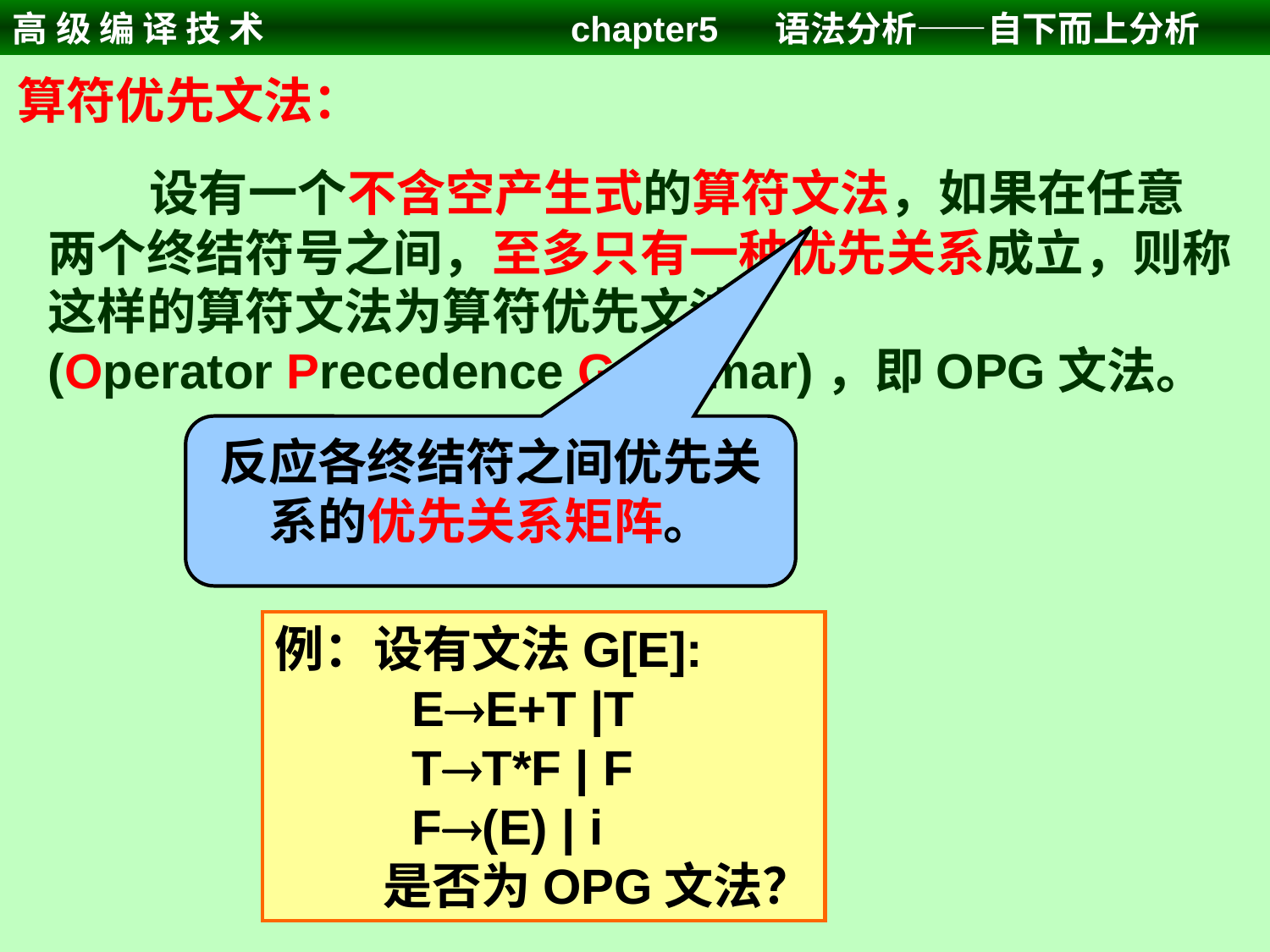

算符优先文法：
        设有一个不含空产生式的算符文法，如果在任意两个终结符号之间，至多只有一种优先关系成立，则称这样的算符文法为算符优先文法
(Operator Precedence Grammar)，即OPG文法。
反应各终结符之间优先关系的优先关系矩阵。
例：设有文法G[E]:
          E→E+T |T
          T→T*F | F
          F→(E) | i
       是否为OPG文法？